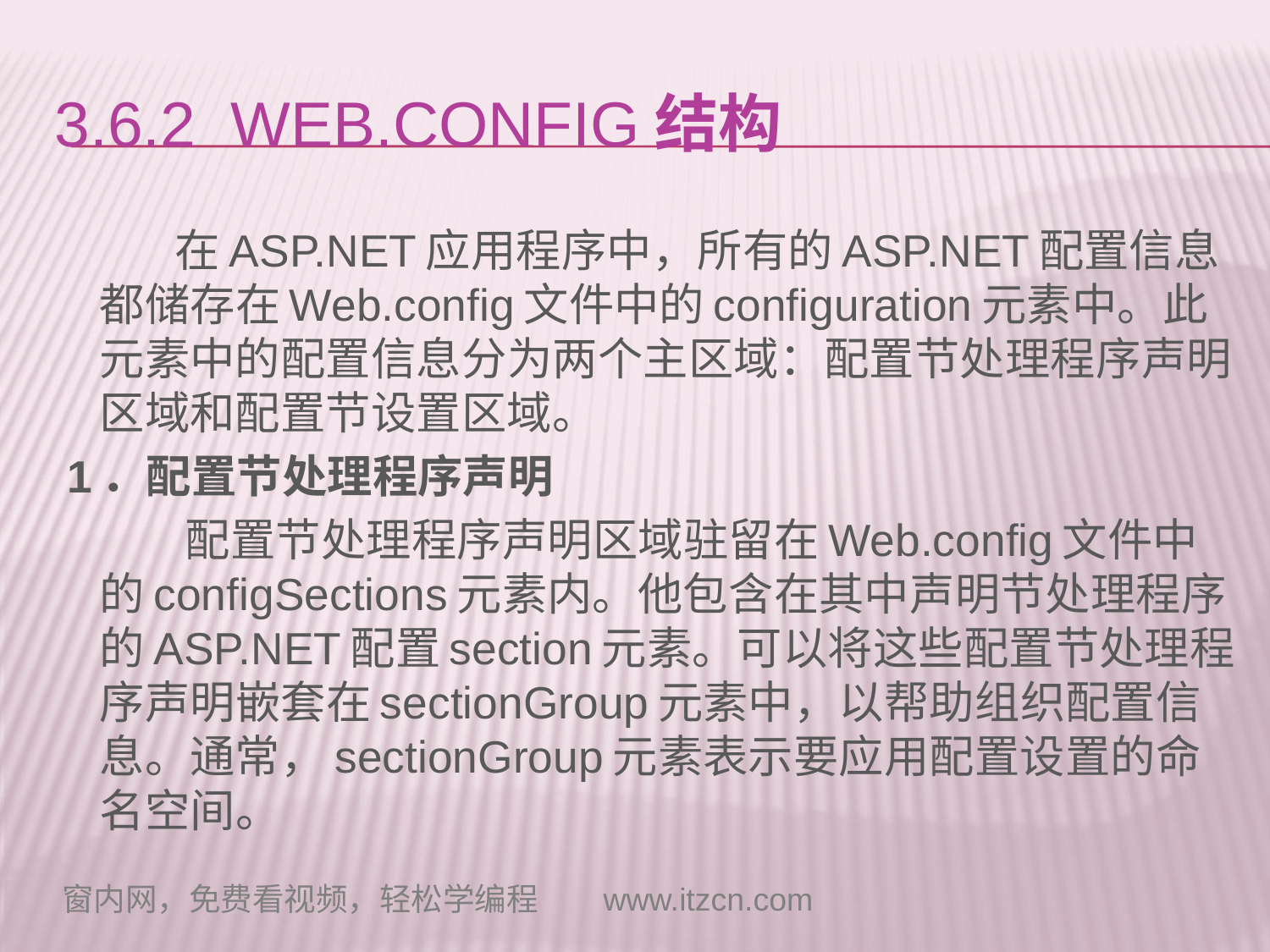

# 3.6.2  Web.config结构
           在ASP.NET应用程序中，所有的ASP.NET配置信息都储存在Web.config文件中的configuration元素中。此元素中的配置信息分为两个主区域：配置节处理程序声明区域和配置节设置区域。
 1．配置节处理程序声明
            配置节处理程序声明区域驻留在Web.config文件中的configSections元素内。他包含在其中声明节处理程序的ASP.NET配置section元素。可以将这些配置节处理程序声明嵌套在sectionGroup元素中，以帮助组织配置信息。通常，sectionGroup元素表示要应用配置设置的命名空间。